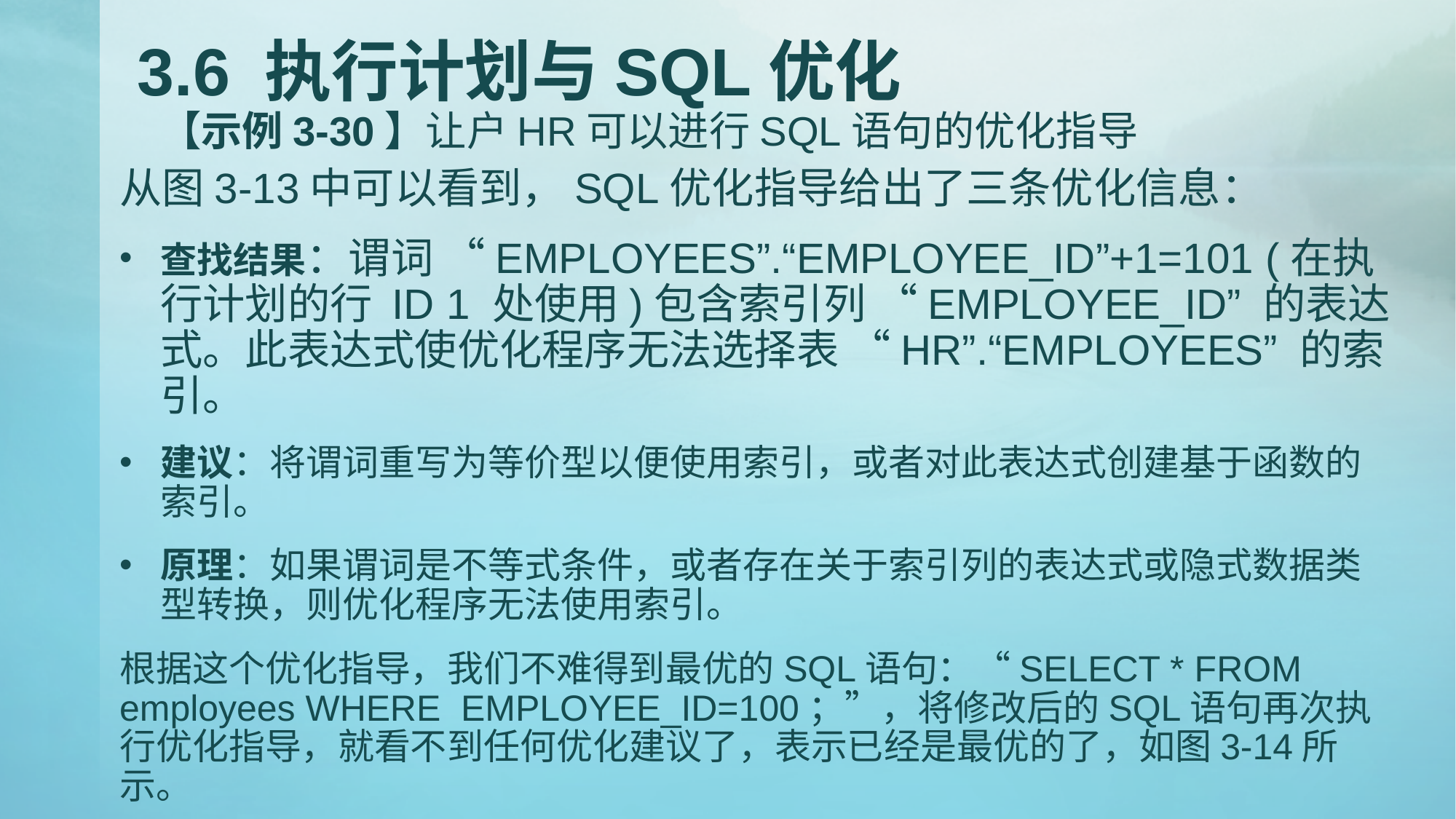

# 3.6 执行计划与SQL优化 【示例3-30】让户HR可以进行SQL语句的优化指导
从图3-13中可以看到，SQL优化指导给出了三条优化信息：
查找结果：谓词 “EMPLOYEES”.“EMPLOYEE_ID”+1=101 (在执行计划的行 ID 1 处使用)包含索引列 “EMPLOYEE_ID” 的表达式。此表达式使优化程序无法选择表 “HR”.“EMPLOYEES” 的索引。
建议：将谓词重写为等价型以便使用索引，或者对此表达式创建基于函数的索引。
原理：如果谓词是不等式条件，或者存在关于索引列的表达式或隐式数据类型转换，则优化程序无法使用索引。
根据这个优化指导，我们不难得到最优的SQL语句：“SELECT * FROM employees WHERE  EMPLOYEE_ID=100；”，将修改后的SQL语句再次执行优化指导，就看不到任何优化建议了，表示已经是最优的了，如图3-14所示。